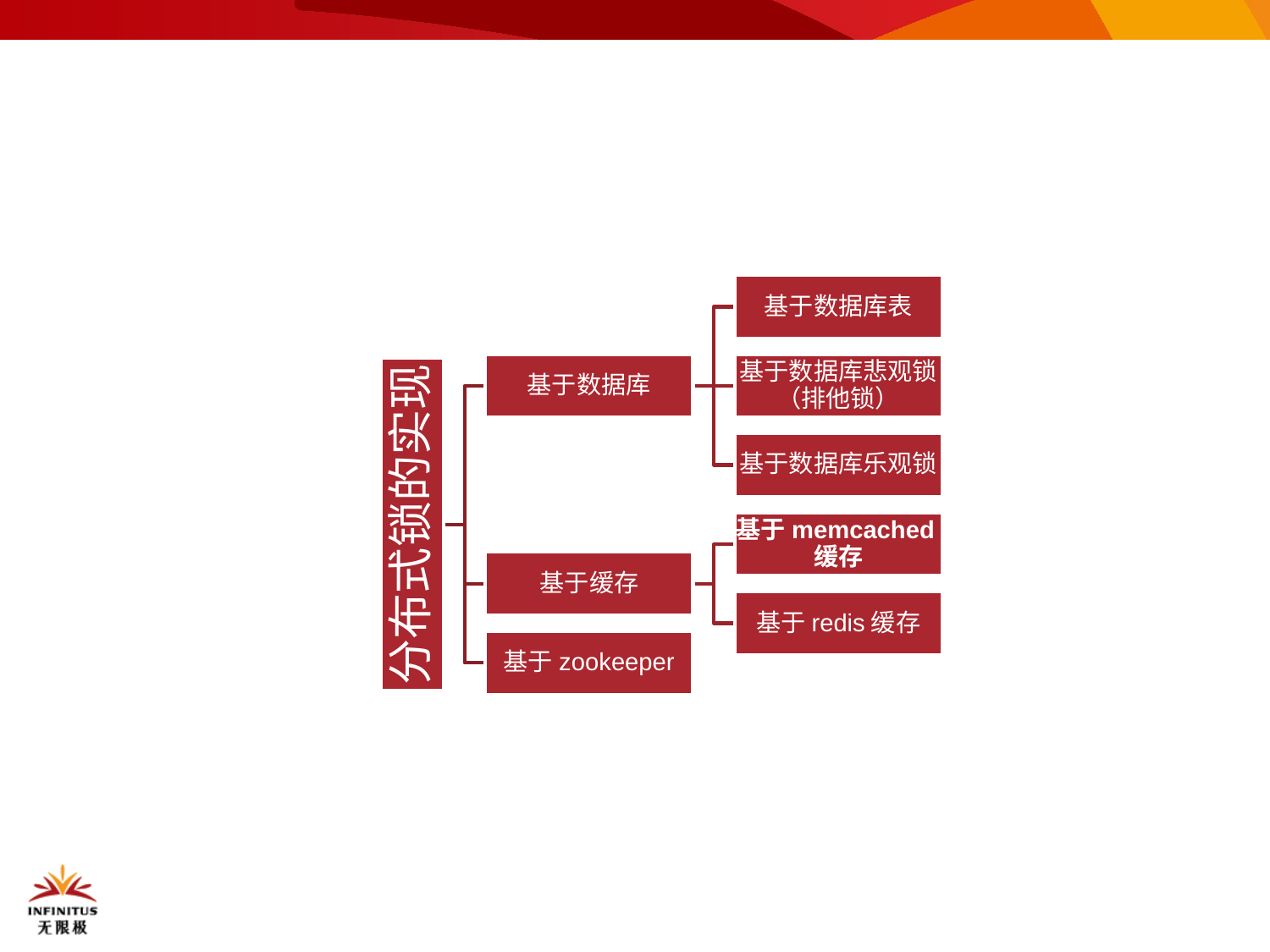

分布式锁的实现
基于数据库
基于数据库表
基于数据库悲观锁（排他锁）
基于数据库乐观锁
基于缓存
基于memcached缓存
基于redis缓存
基于zookeeper